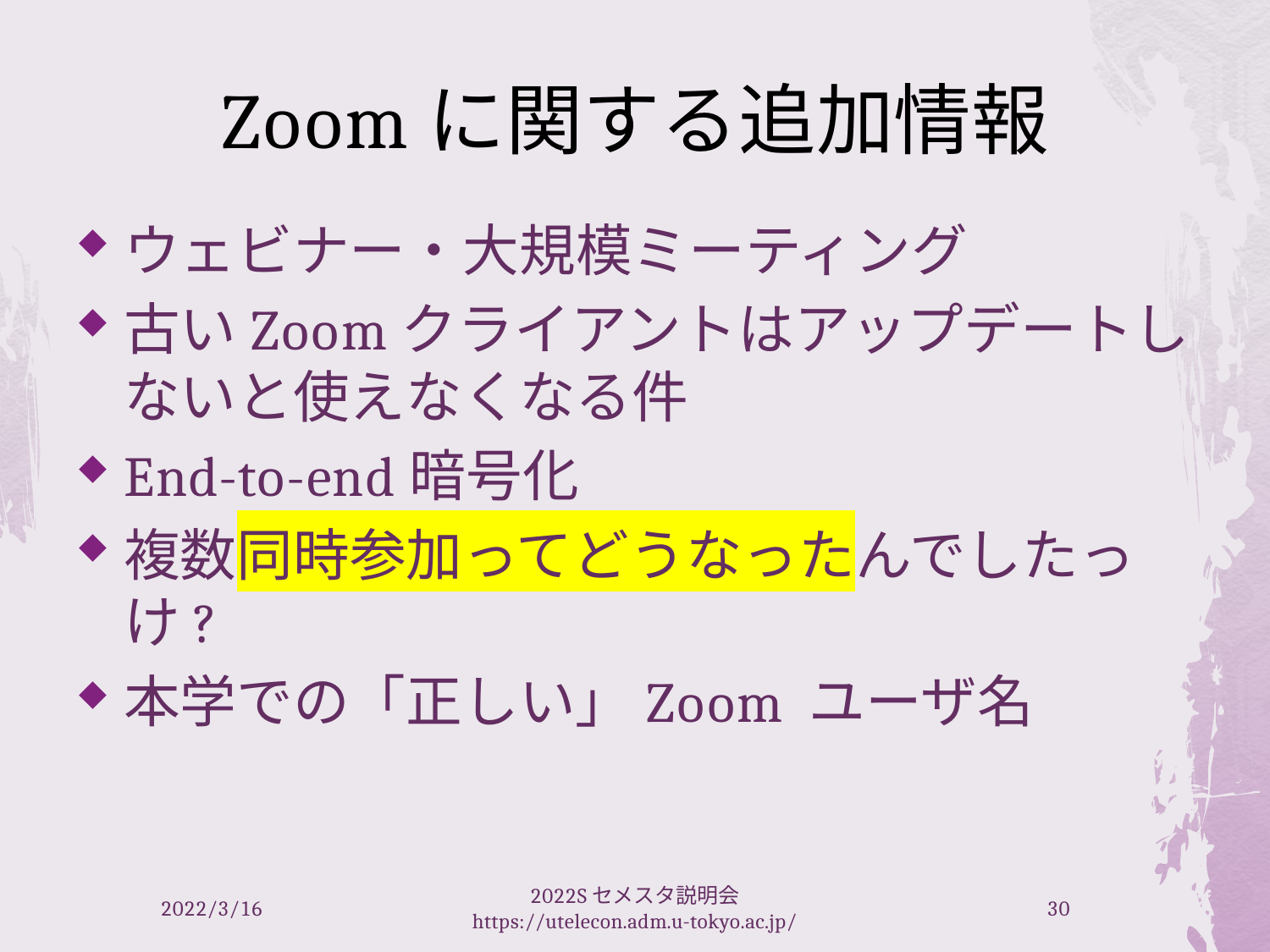

# Zoomに関する追加情報
ウェビナー・大規模ミーティング
古いZoomクライアントはアップデートしないと使えなくなる件
End-to-end暗号化
複数同時参加ってどうなったんでしたっけ?
本学での「正しい」Zoom ユーザ名
2022/3/16
2022Sセメスタ説明会 https://utelecon.adm.u-tokyo.ac.jp/
30